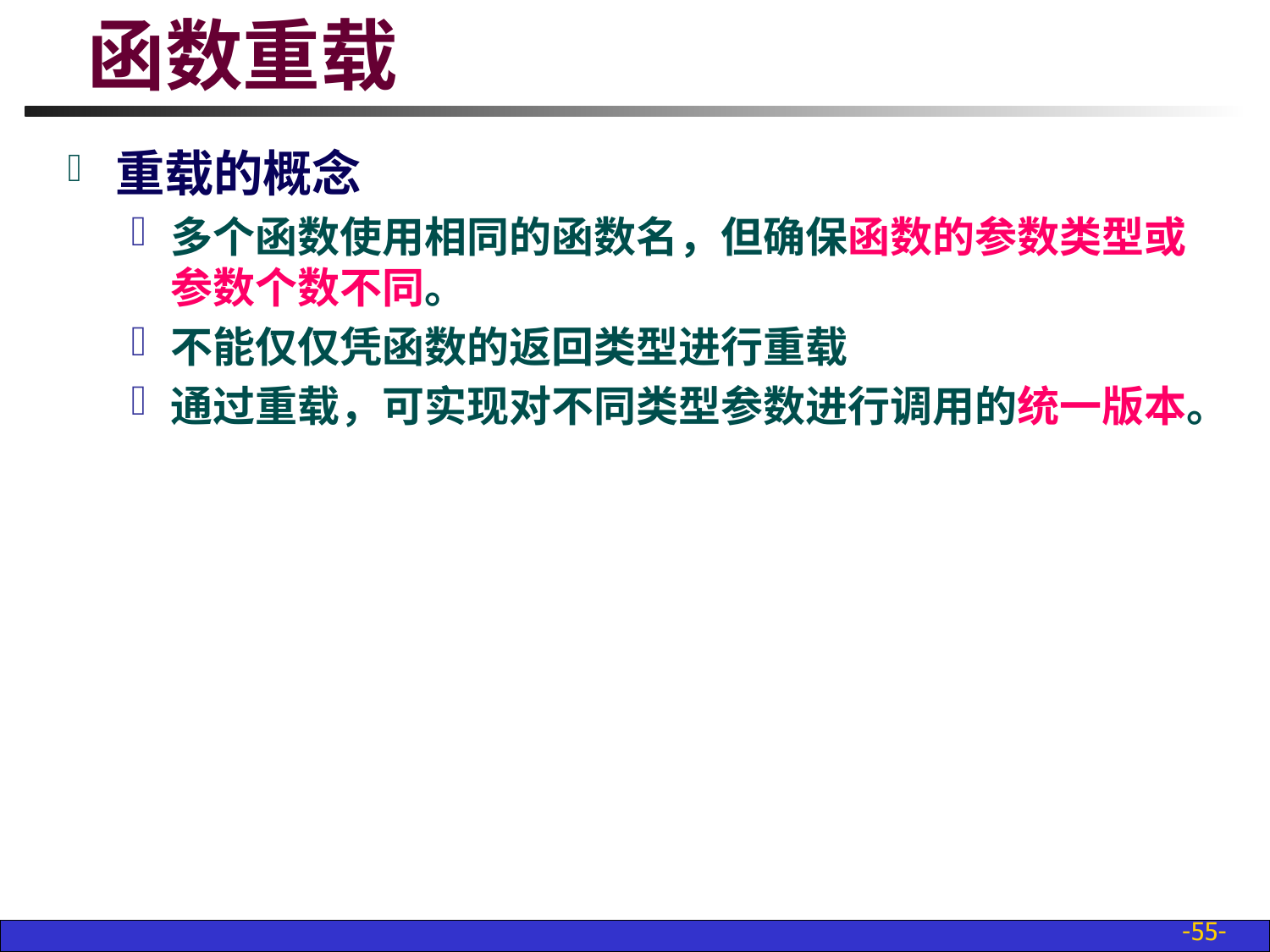

# 函数重载
重载的概念
多个函数使用相同的函数名，但确保函数的参数类型或参数个数不同。
不能仅仅凭函数的返回类型进行重载
通过重载，可实现对不同类型参数进行调用的统一版本。
-55-